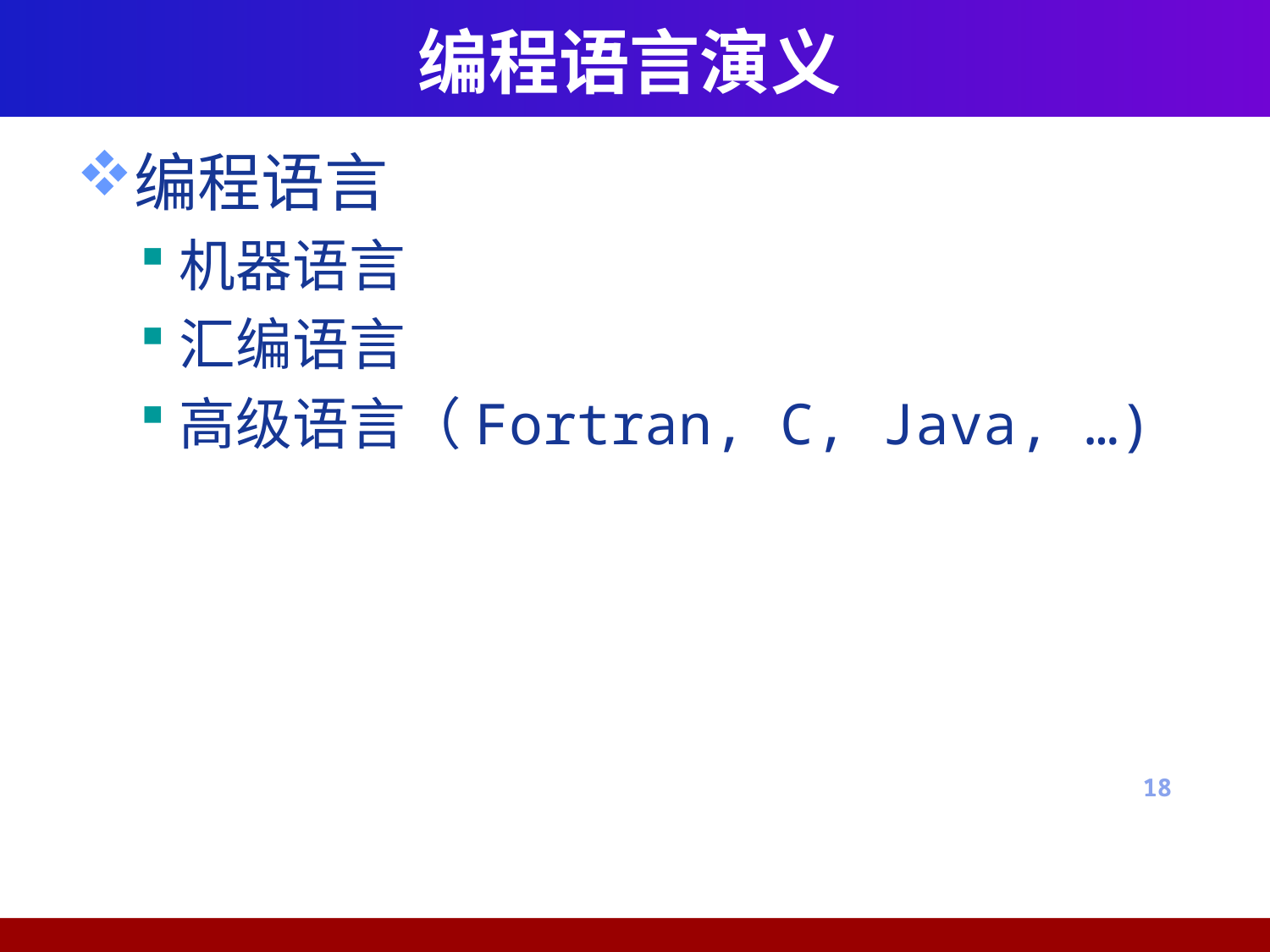

# 编程语言演义
编程语言
机器语言
汇编语言
高级语言（Fortran, C, Java, …)
18